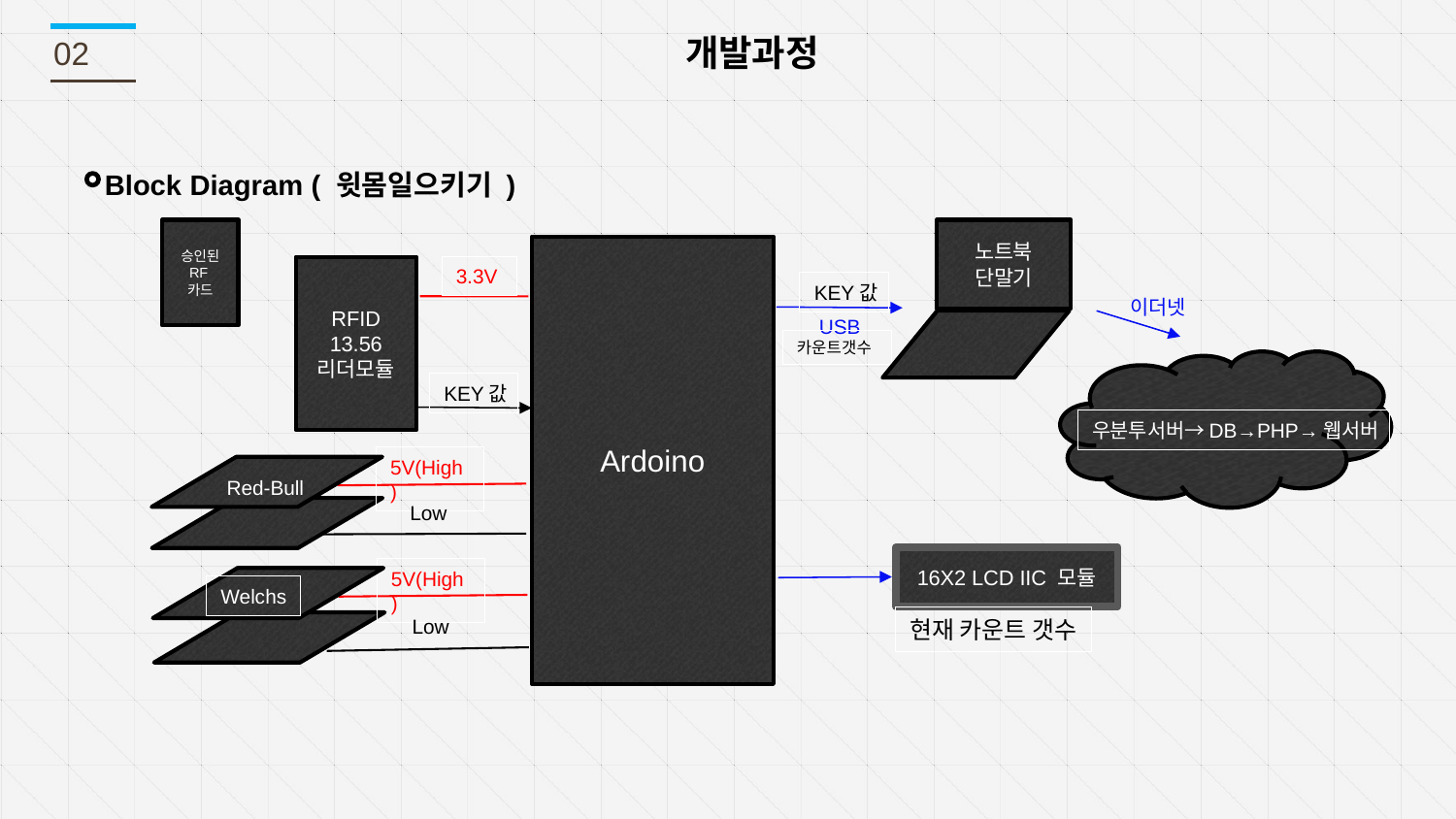

개발과정
02
Block Diagram ( 윗몸일으키기 )

승인된 RF카드
노트북
단말기
Ardoino
3.3V
RFID 13.56
리더모듈
KEY값
이더넷
USB

카운트갯수

KEY값
우분투서버→DB→PHP→웹서버
5V(High)

Red-Bull
Low

16X2 LCD IIC 모듈
5V(High)

Welchs
Low
현재 카운트 갯수